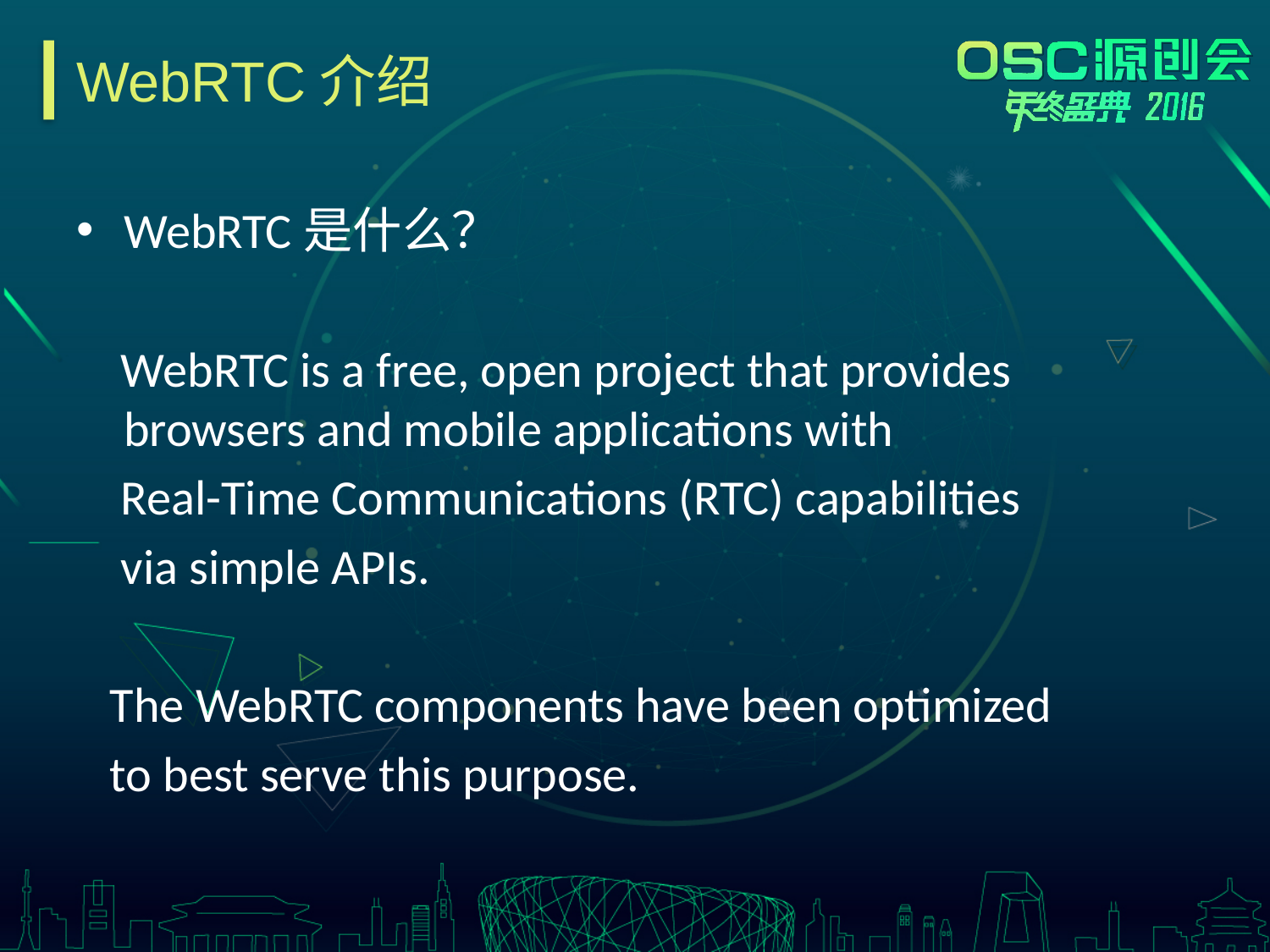

# WebRTC介绍
WebRTC是什么？

    WebRTC is a free, open project that provides browsers and mobile applications with
    Real-Time Communications (RTC) capabilities
    via simple APIs.

   The WebRTC components have been optimized
   to best serve this purpose.